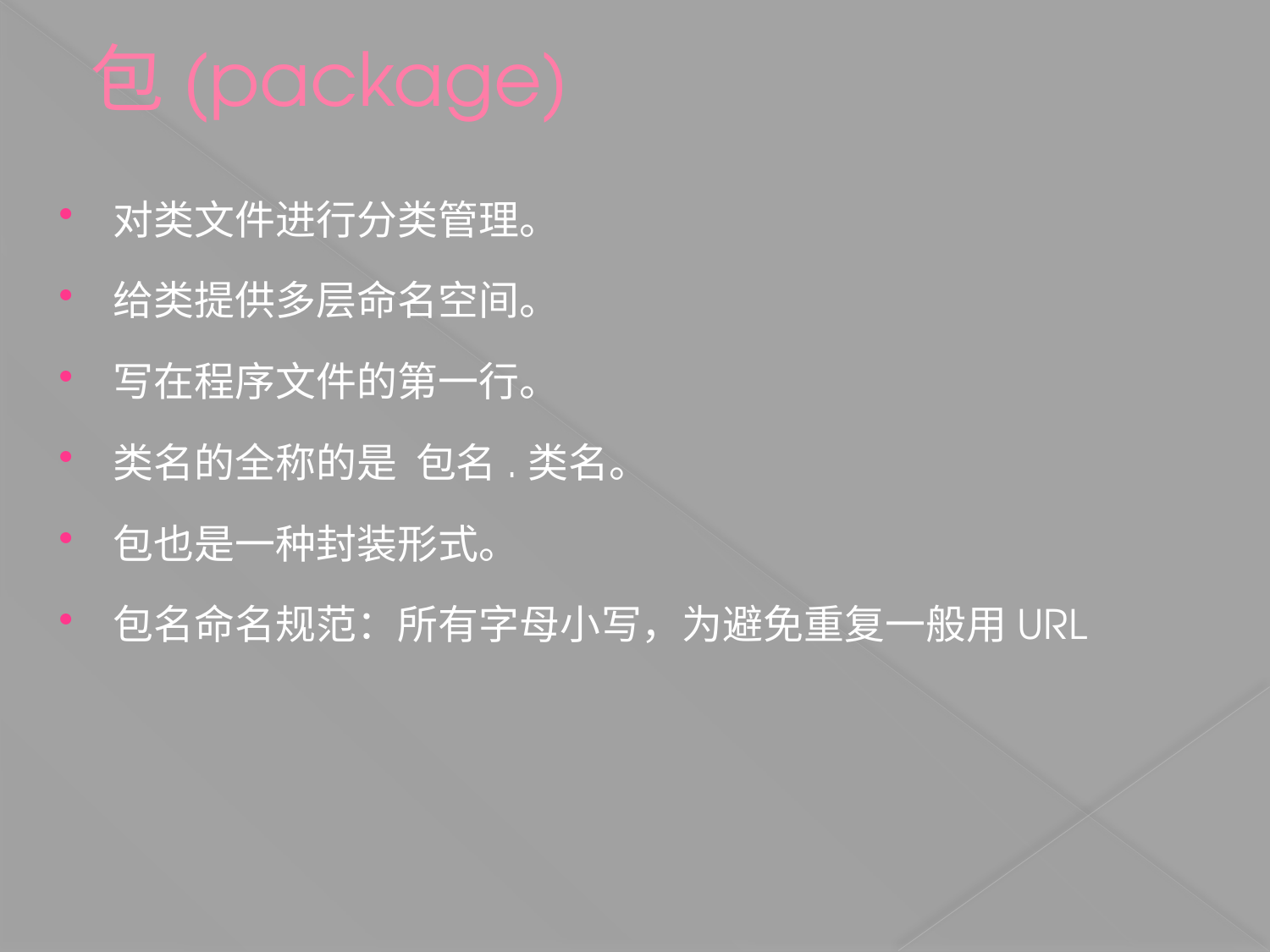

包(package)
对类文件进行分类管理。
给类提供多层命名空间。
写在程序文件的第一行。
类名的全称的是  包名.类名。
包也是一种封装形式。
包名命名规范：所有字母小写，为避免重复一般用URL